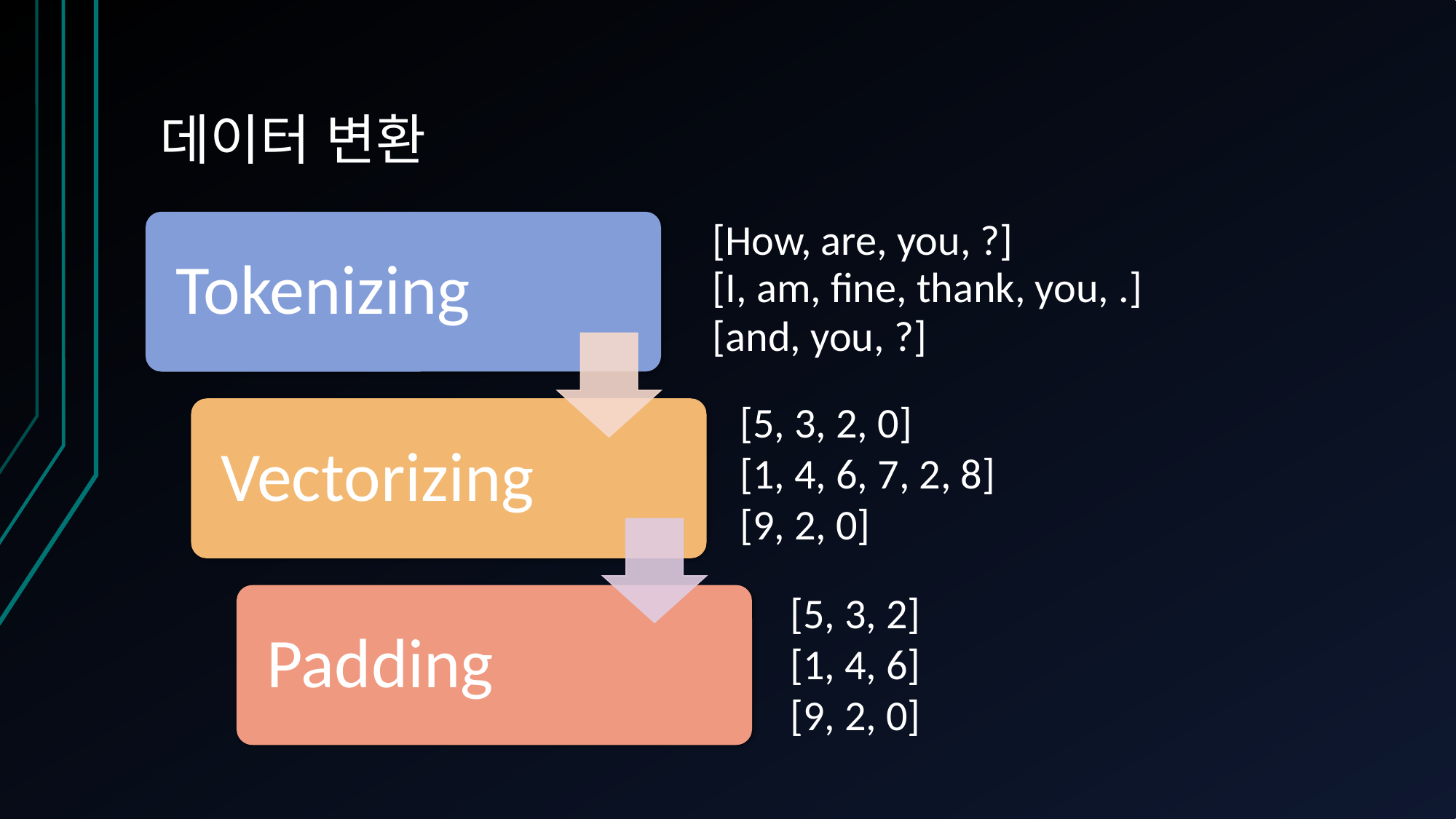

# 데이터 변환
[How, are, you, ?]
Tokenizing
Vectorizing
Padding

[I, am, fine, thank, you, .]
[and, you, ?]
[5, 3, 2, 0]
[1, 4, 6, 7, 2, 8]
[9, 2, 0]
[5, 3, 2]
[1, 4, 6]
[9, 2, 0]